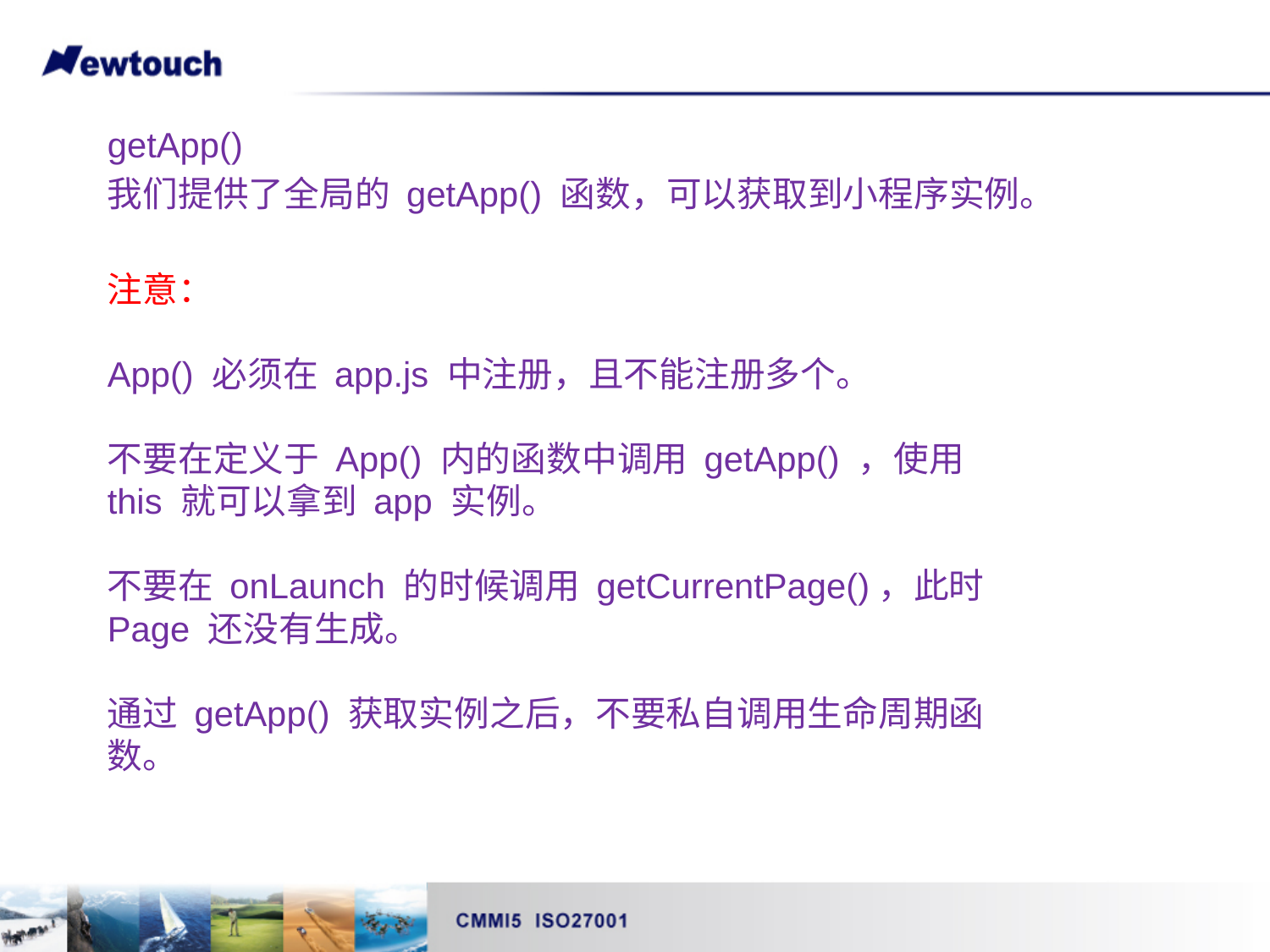

getApp()
我们提供了全局的 getApp() 函数，可以获取到小程序实例。
注意：

App() 必须在 app.js 中注册，且不能注册多个。

不要在定义于 App() 内的函数中调用 getApp() ，使用 this 就可以拿到 app 实例。

不要在 onLaunch 的时候调用 getCurrentPage()，此时 Page 还没有生成。

通过 getApp() 获取实例之后，不要私自调用生命周期函数。
18